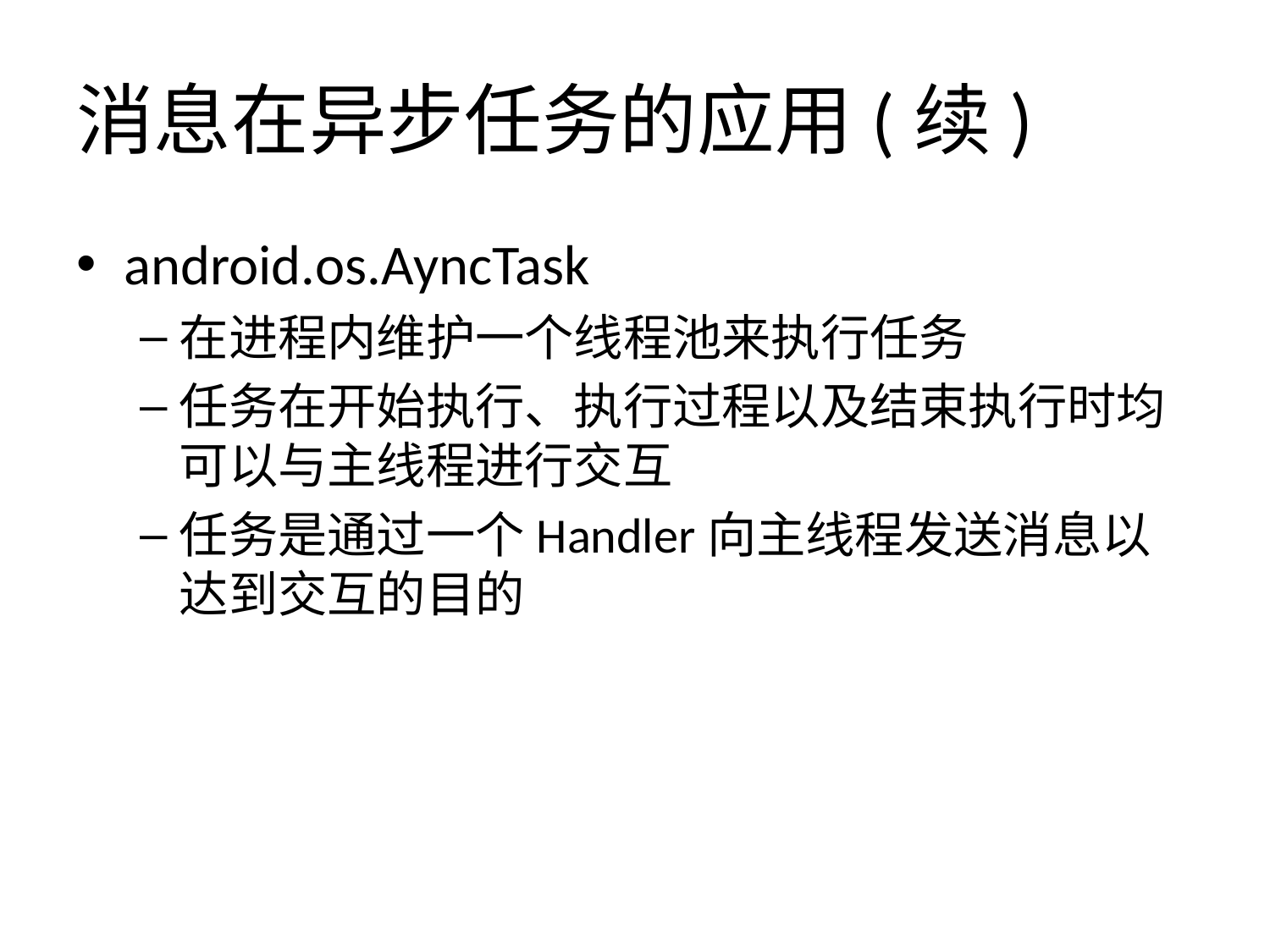

# 消息在异步任务的应用(续)
android.os.AyncTask
在进程内维护一个线程池来执行任务
任务在开始执行、执行过程以及结束执行时均可以与主线程进行交互
任务是通过一个Handler向主线程发送消息以达到交互的目的